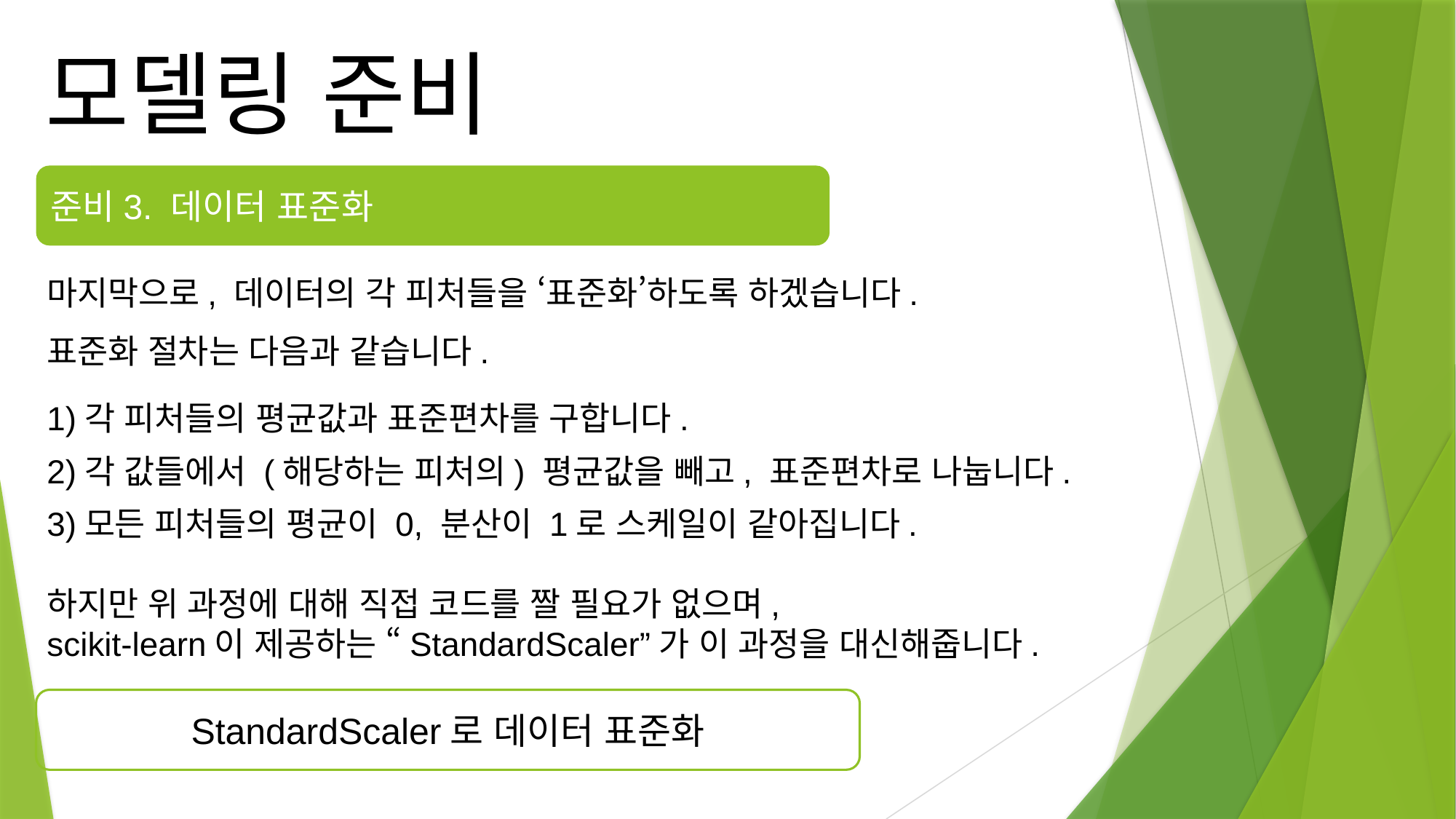

모델링 준비
준비3. 데이터 표준화
마지막으로, 데이터의 각 피처들을 ‘표준화’하도록 하겠습니다.

표준화 절차는 다음과 같습니다.

1)각 피처들의 평균값과 표준편차를 구합니다.

2)각 값들에서 (해당하는 피처의) 평균값을 빼고, 표준편차로 나눕니다.

3)모든 피처들의 평균이 0, 분산이 1로 스케일이 같아집니다.

하지만 위 과정에 대해 직접 코드를 짤 필요가 없으며,
scikit-learn이 제공하는 “StandardScaler”가 이 과정을 대신해줍니다.
StandardScaler로 데이터 표준화